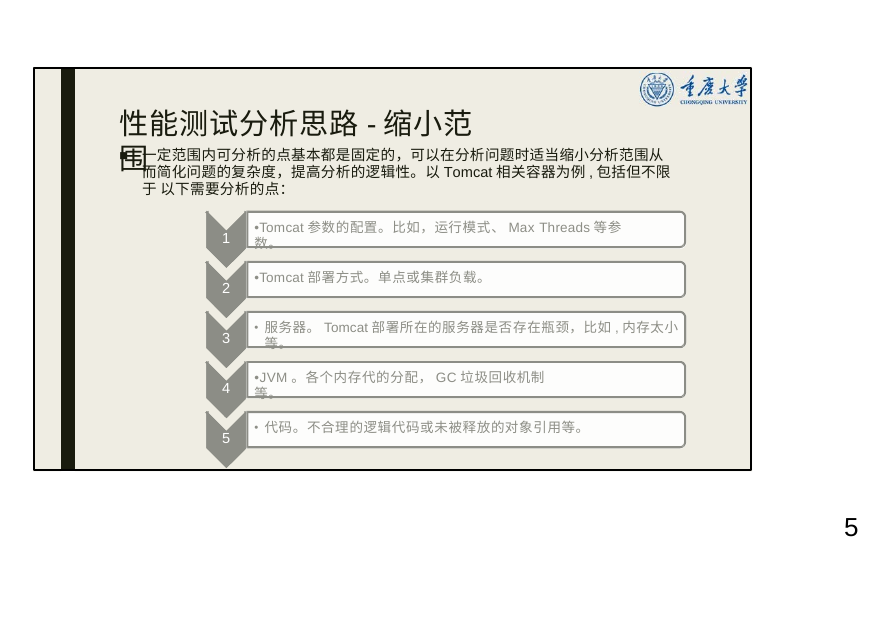

# 性能测试分析思路-缩小范围
一定范围内可分析的点基本都是固定的，可以在分析问题时适当缩小分析范围从 而简化问题的复杂度，提高分析的逻辑性。以Tomcat相关容器为例,包括但不限于 以下需要分析的点：

•Tomcat参数的配置。比如，运行模式、Max Threads等参数。
1

•Tomcat部署方式。单点或集群负载。
2

服务器。Tomcat部署所在的服务器是否存在瓶颈，比如,内存太小等。
3

•JVM。各个内存代的分配，GC垃圾回收机制等。
4

代码。不合理的逻辑代码或未被释放的对象引用等。
5
5